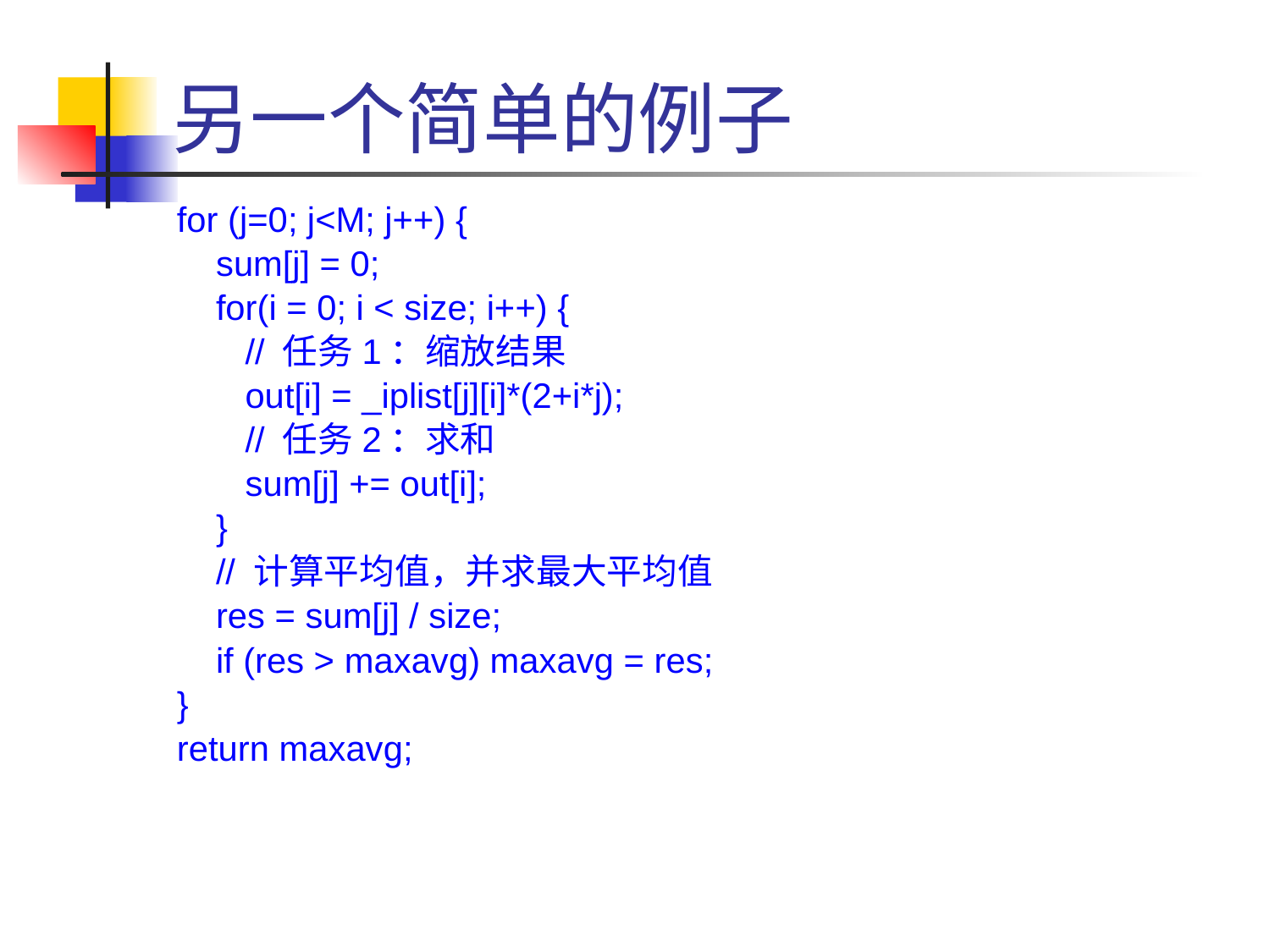

# 另一个简单的例子
for (j=0; j<M; j++) {
    sum[j] = 0;
    for(i = 0; i < size; i++) {
       // 任务1：缩放结果
       out[i] = _iplist[j][i]*(2+i*j);
       // 任务2：求和
       sum[j] += out[i];
    }
    // 计算平均值，并求最大平均值
    res = sum[j] / size;
    if (res > maxavg) maxavg = res;
}
return maxavg;